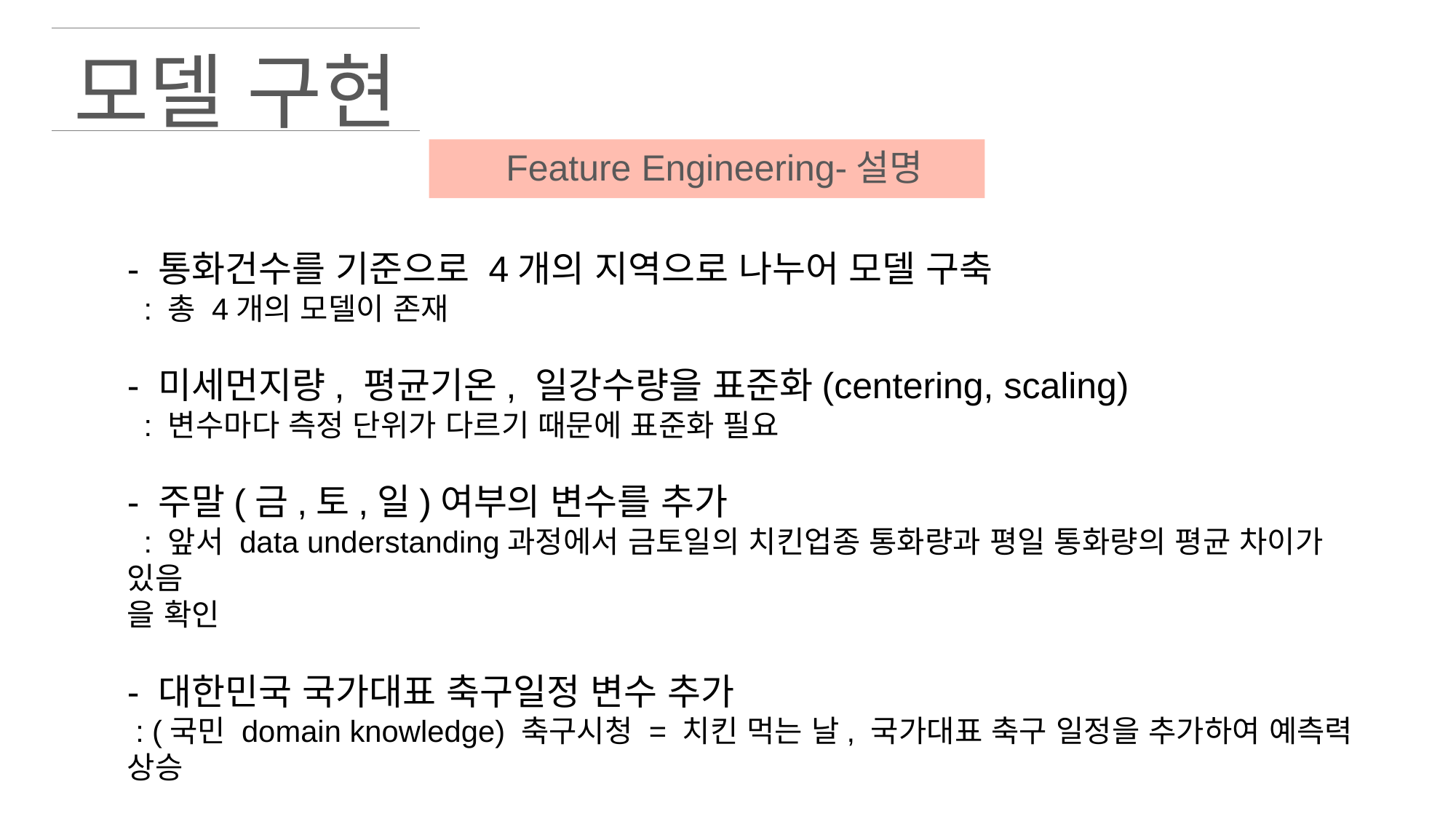

모델 구현

Feature Engineering-설명
- 통화건수를 기준으로 4개의 지역으로 나누어 모델 구축
  : 총 4개의 모델이 존재

- 미세먼지량, 평균기온, 일강수량을 표준화(centering, scaling)
  : 변수마다 측정 단위가 다르기 때문에 표준화 필요

- 주말(금,토,일)여부의 변수를 추가
  : 앞서 data understanding과정에서 금토일의 치킨업종 통화량과 평일 통화량의 평균 차이가 있음
을 확인

- 대한민국 국가대표 축구일정 변수 추가
 : (국민 domain knowledge) 축구시청 = 치킨 먹는 날, 국가대표 축구 일정을 추가하여 예측력 상승